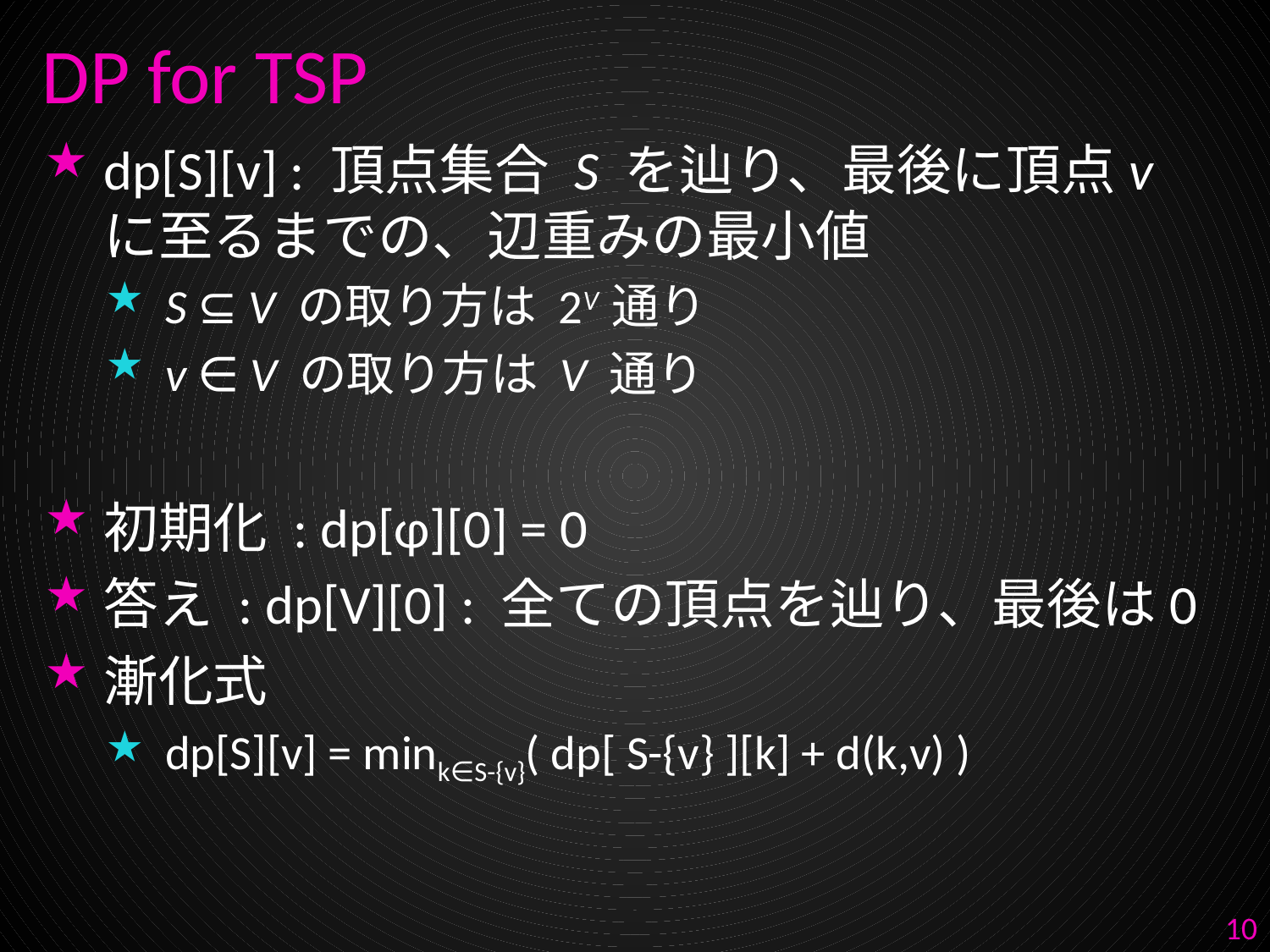

# DP for TSP
dp[S][v] : 頂点集合 S を辿り、最後に頂点v に至るまでの、辺重みの最小値
S ⊆ V の取り方は 2V 通り
v ∈ V の取り方は V 通り

初期化 : dp[φ][0] = 0
答え : dp[V][0] : 全ての頂点を辿り、最後は0
漸化式
dp[S][v] = mink∈S-{v}( dp[ S-{v} ][k] + d(k,v) )

10